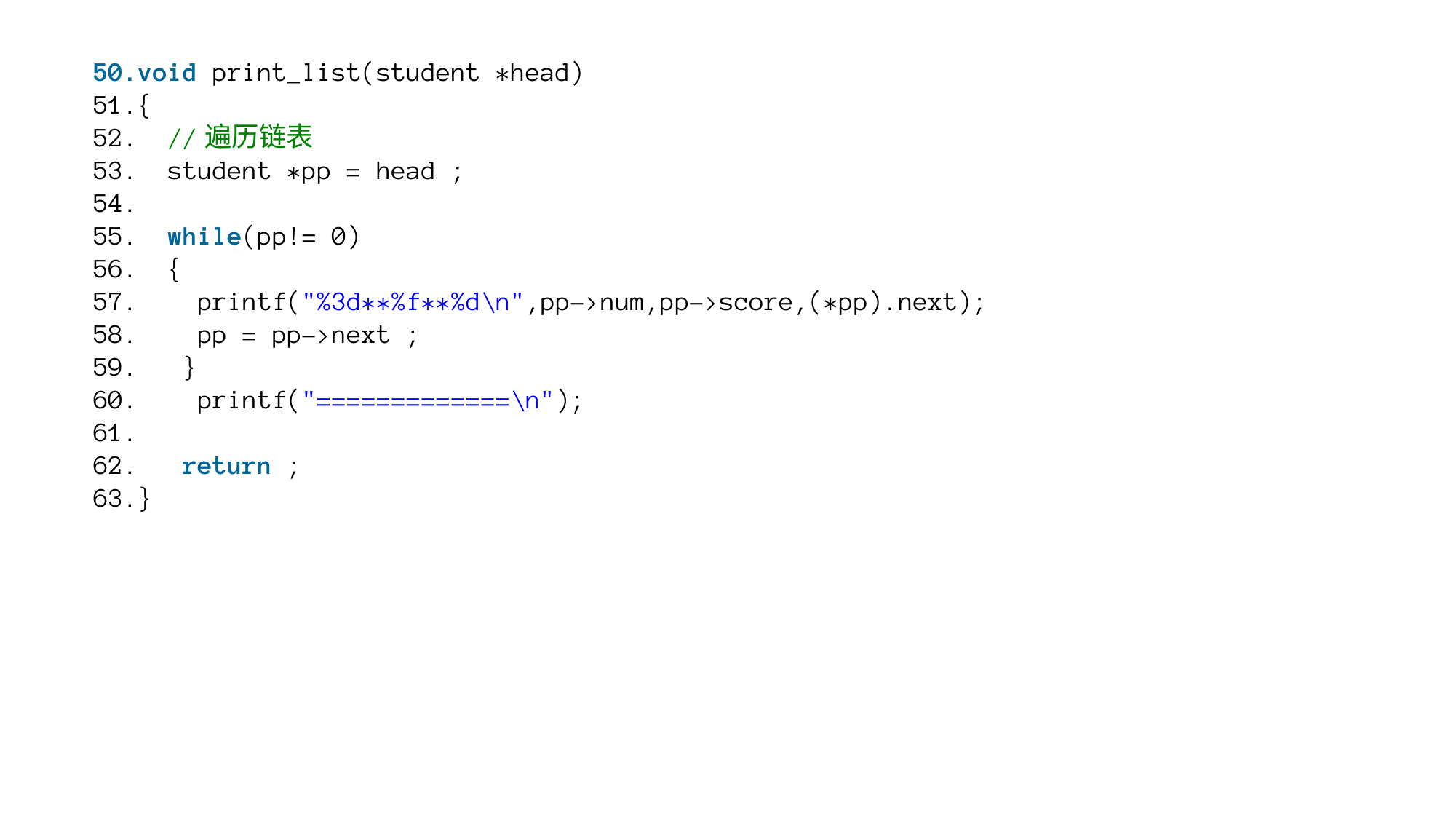

void print_list(student *head)
{
  //遍历链表
  student *pp = head ;

  while(pp!= 0)
  {
    printf("%3d**%f**%d\n",pp->num,pp->score,(*pp).next);
    pp = pp->next ;
   }
    printf("=============\n");

   return ;
}